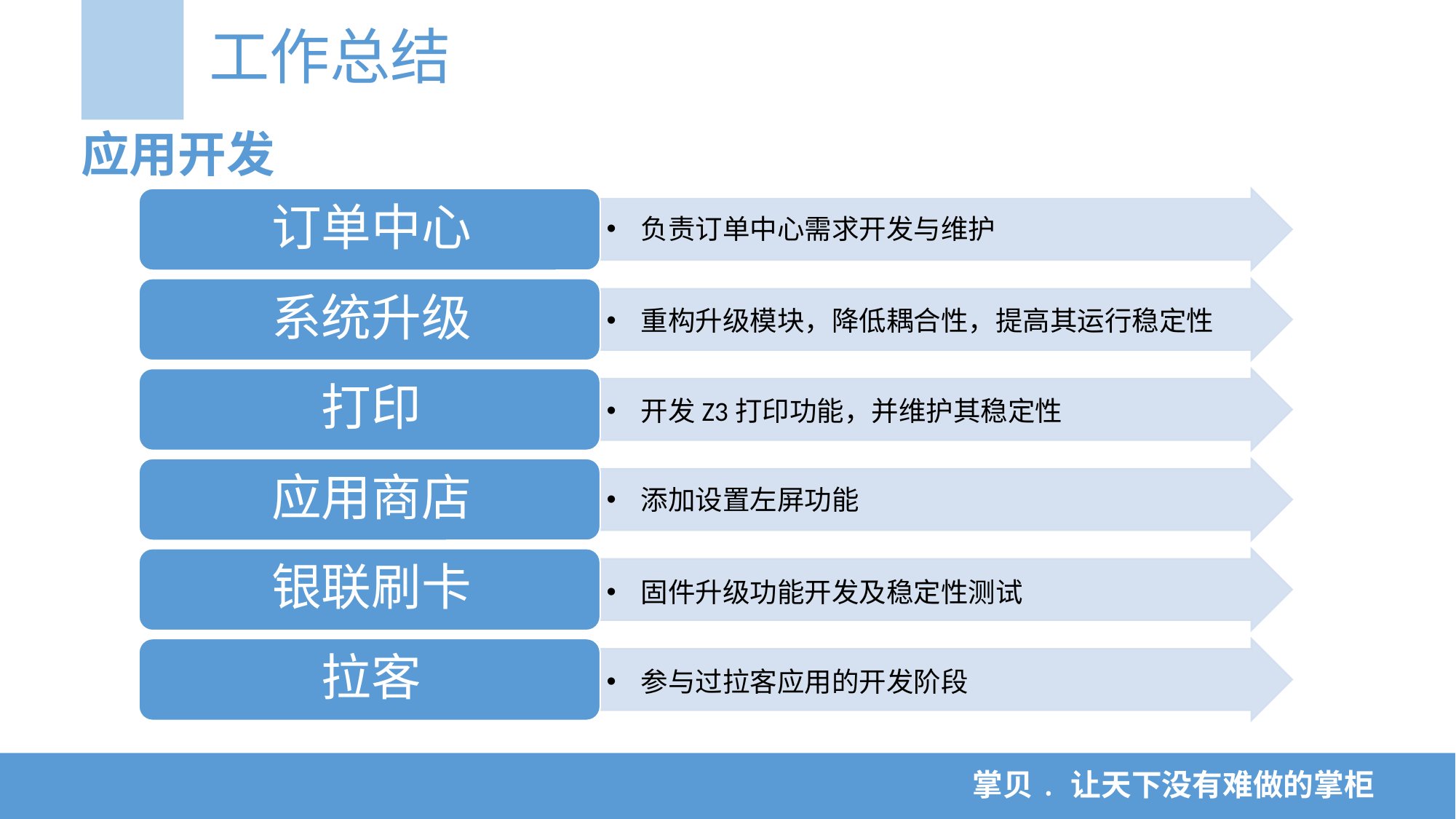

工作总结
应用开发

订单中心

系统升级

打印

应用商店

银联刷卡

拉客
负责订单中心需求开发与维护
重构升级模块，降低耦合性，提高其运行稳定性

开发Z3打印功能，并维护其稳定性

添加设置左屏功能

固件升级功能开发及稳定性测试

参与过拉客应用的开发阶段